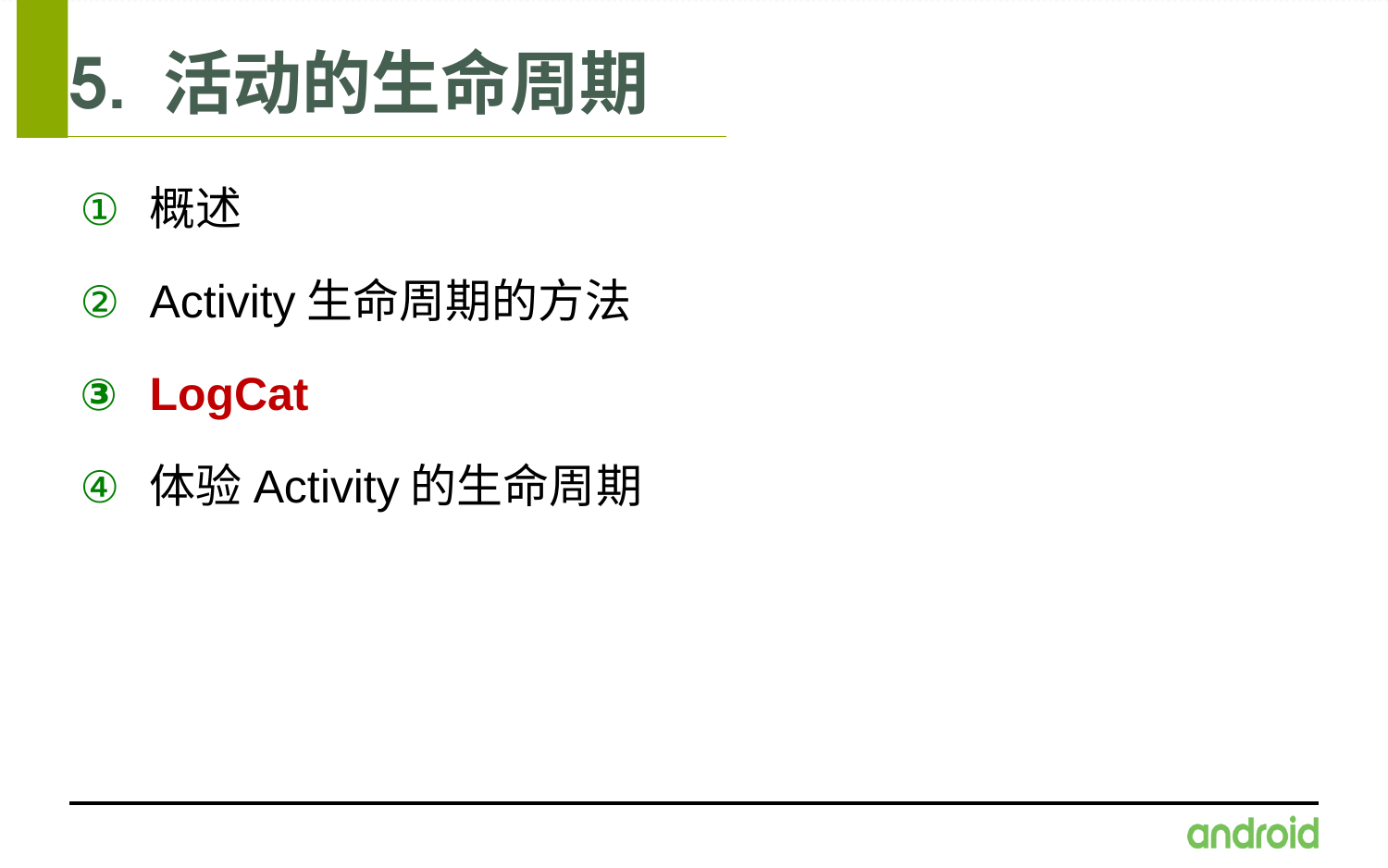

# 5. 活动的生命周期
概述
Activity生命周期的方法
LogCat
体验Activity的生命周期